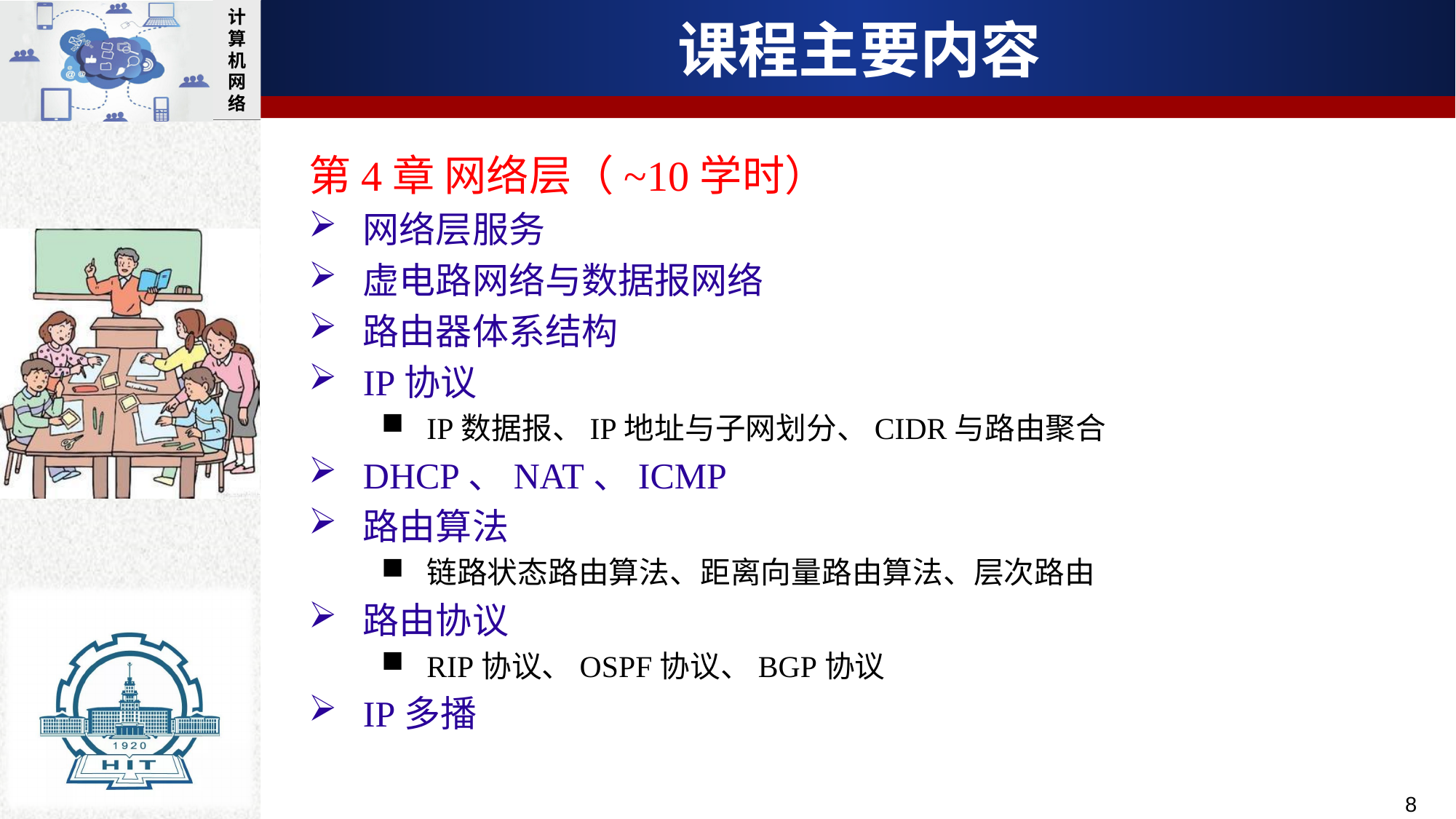

# 课程主要内容
第4章 网络层（~10学时）
网络层服务
虚电路网络与数据报网络
路由器体系结构
IP协议
IP数据报、IP地址与子网划分、CIDR与路由聚合
DHCP、NAT、ICMP
路由算法
链路状态路由算法、距离向量路由算法、层次路由
路由协议
RIP协议、OSPF协议、BGP协议
IP多播
8